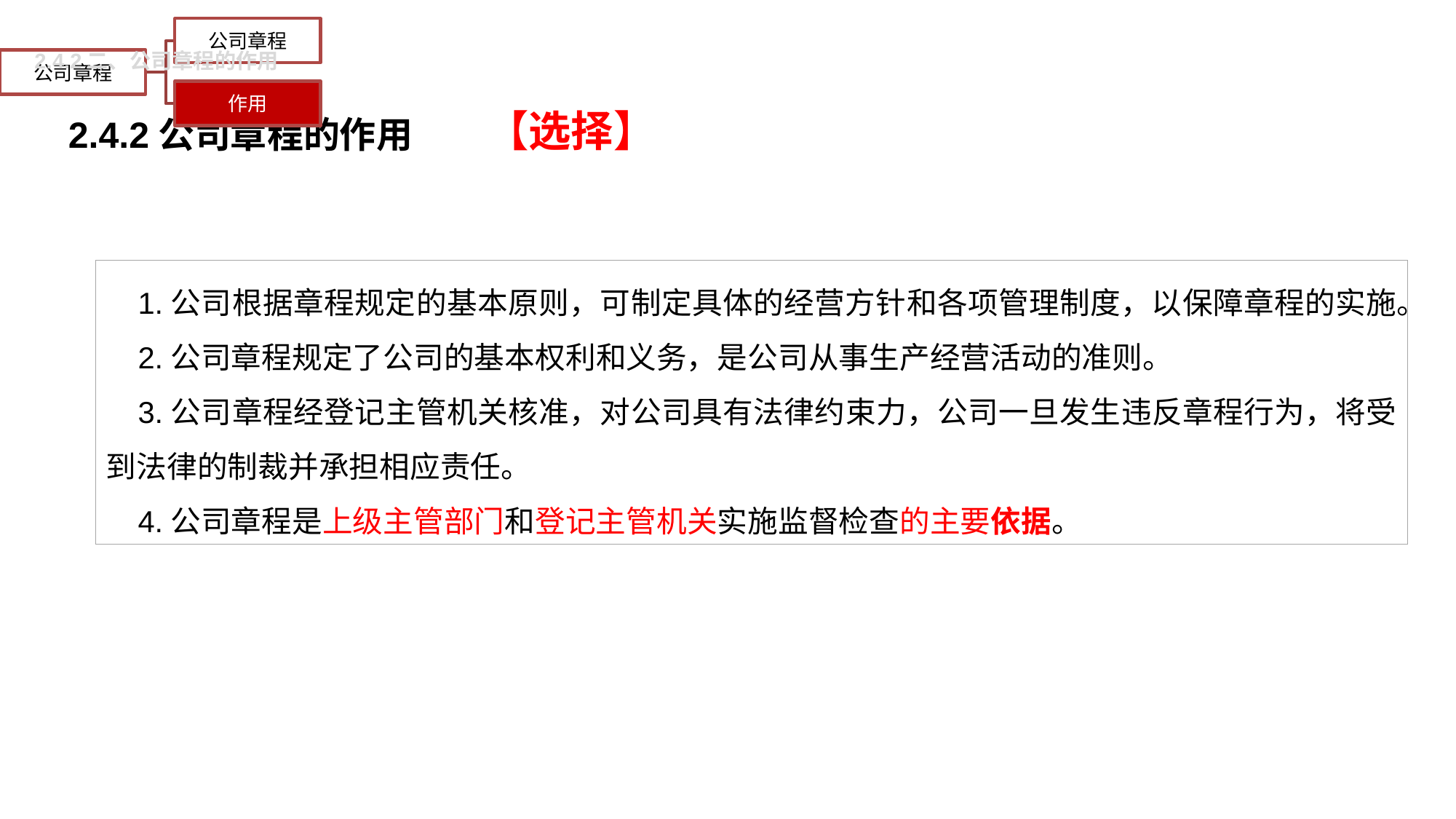

公司章程
公司章程
作用
2.4.2二、公司章程的作用
2.4.2公司章程的作用
【选择】
1.公司根据章程规定的基本原则，可制定具体的经营方针和各项管理制度，以保障章程的实施。
2.公司章程规定了公司的基本权利和义务，是公司从事生产经营活动的准则。
3.公司章程经登记主管机关核准，对公司具有法律约束力，公司一旦发生违反章程行为，将受到法律的制裁并承担相应责任。
4.公司章程是上级主管部门和登记主管机关实施监督检查的主要依据。